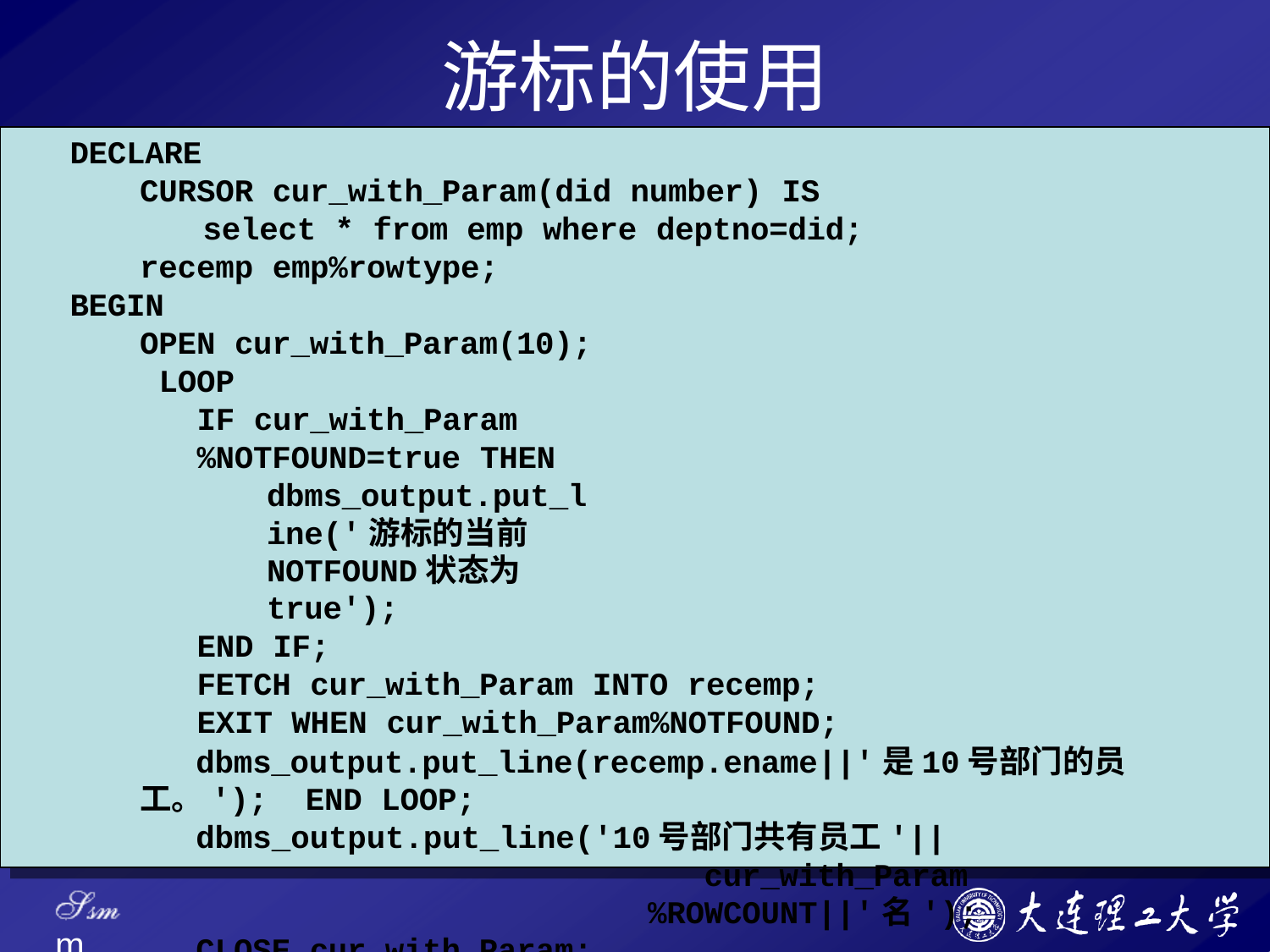

# 游标的使用

DECLARE
CURSOR cur_with_Param(did number) IS
select * from emp where deptno=did;
recemp emp%rowtype;
BEGIN
OPEN cur_with_Param(10);  LOOP
IF cur_with_Param%NOTFOUND=true THEN
dbms_output.put_line('游标的当前NOTFOUND状态为true');
END IF;
FETCH cur_with_Param INTO recemp;  EXIT WHEN cur_with_Param%NOTFOUND;
dbms_output.put_line(recemp.ename||'是10号部门的员工。');  END LOOP;
dbms_output.put_line('10号部门共有员工'||
cur_with_Param%ROWCOUNT||'名');
CLOSE cur_with_Param;
end;
/

Ssm